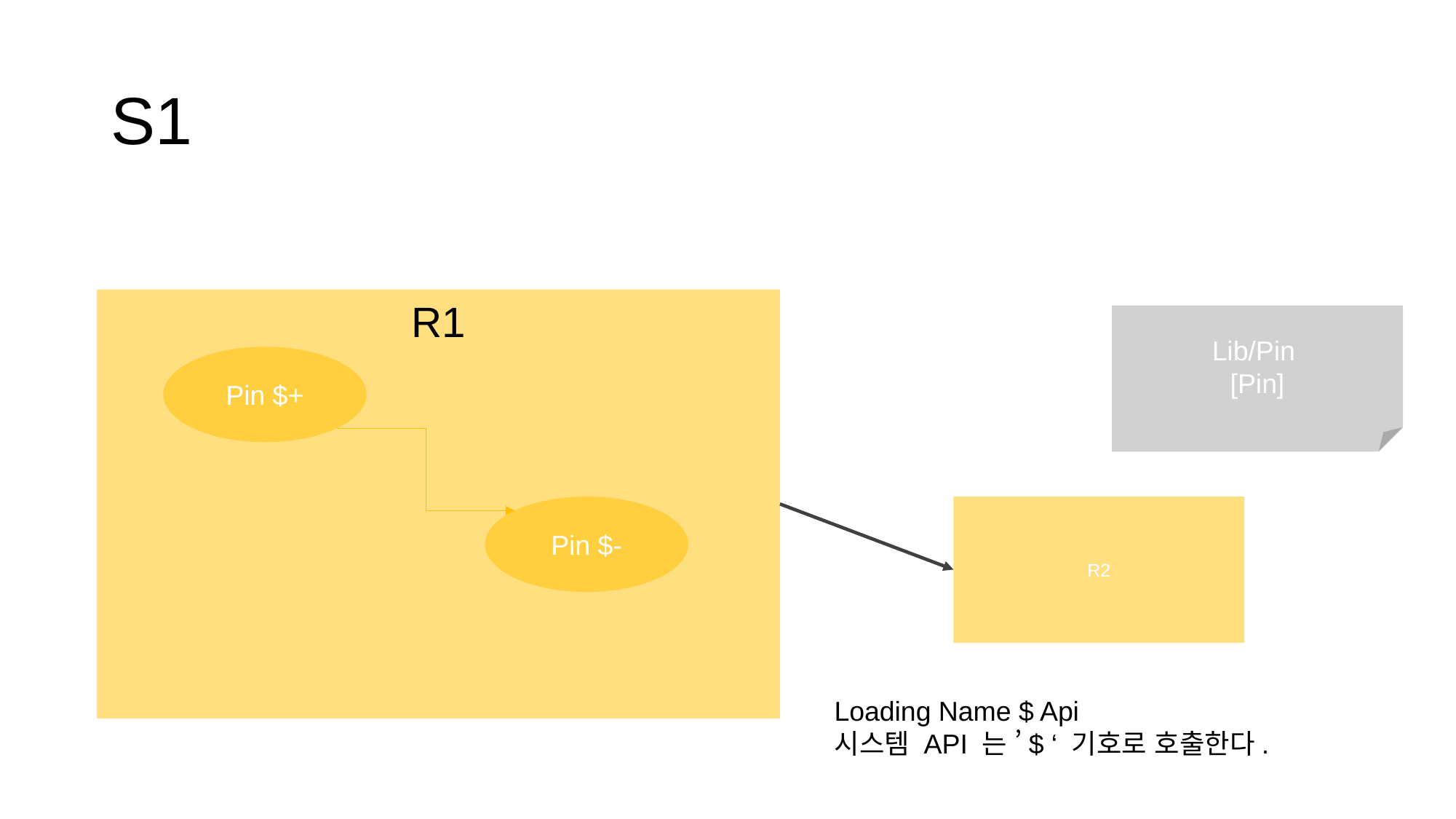

# S1
R1
Pin $+
Pin $-
Lib/Pin
[Pin]
R2
Loading Name $ Api
시스템 API 는 ’$ ‘ 기호로 호출한다.